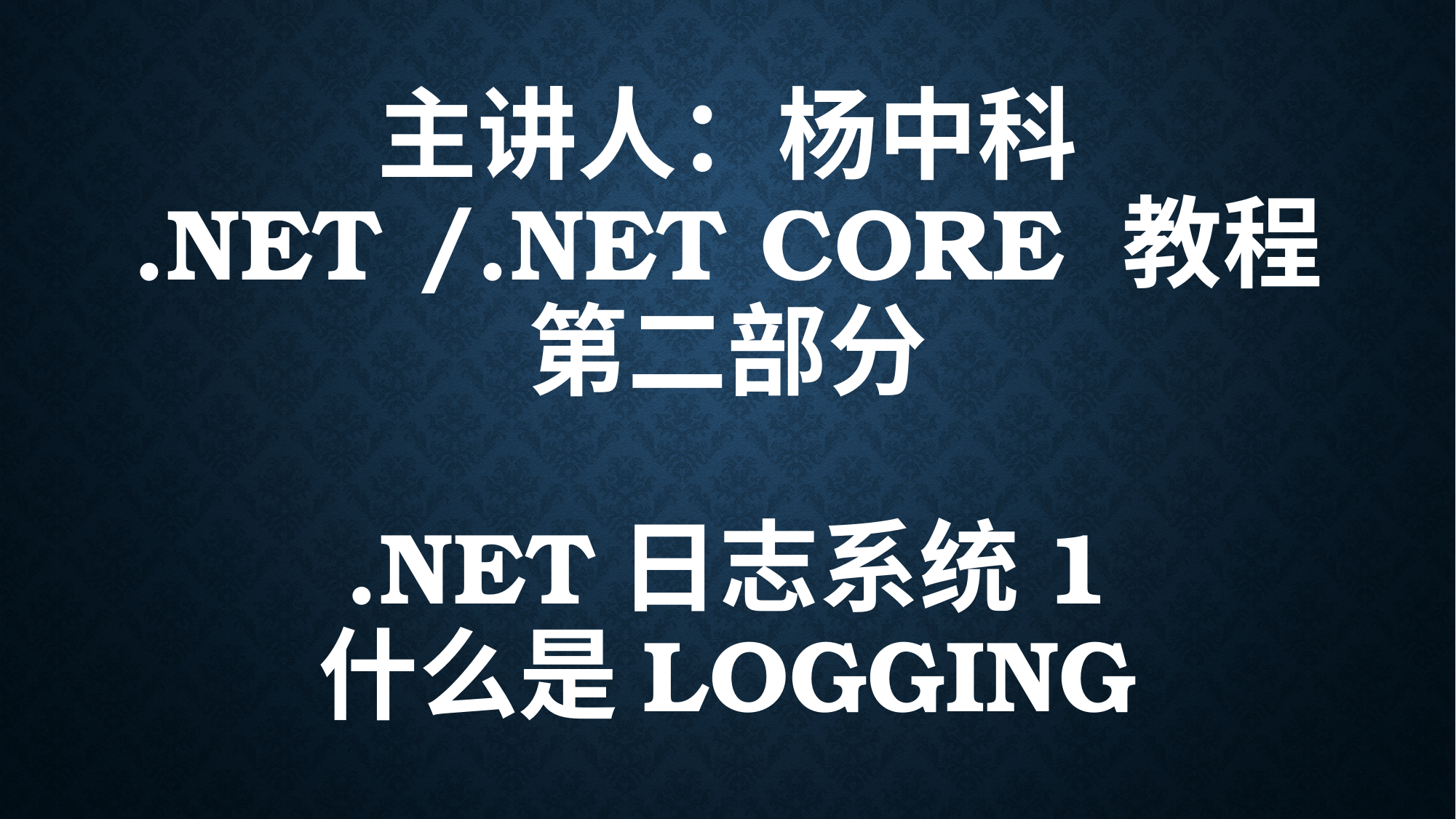

# 主讲人：杨中科 .NET /.NET Core 教程 第二部分 .NET日志系统1 什么是Logging